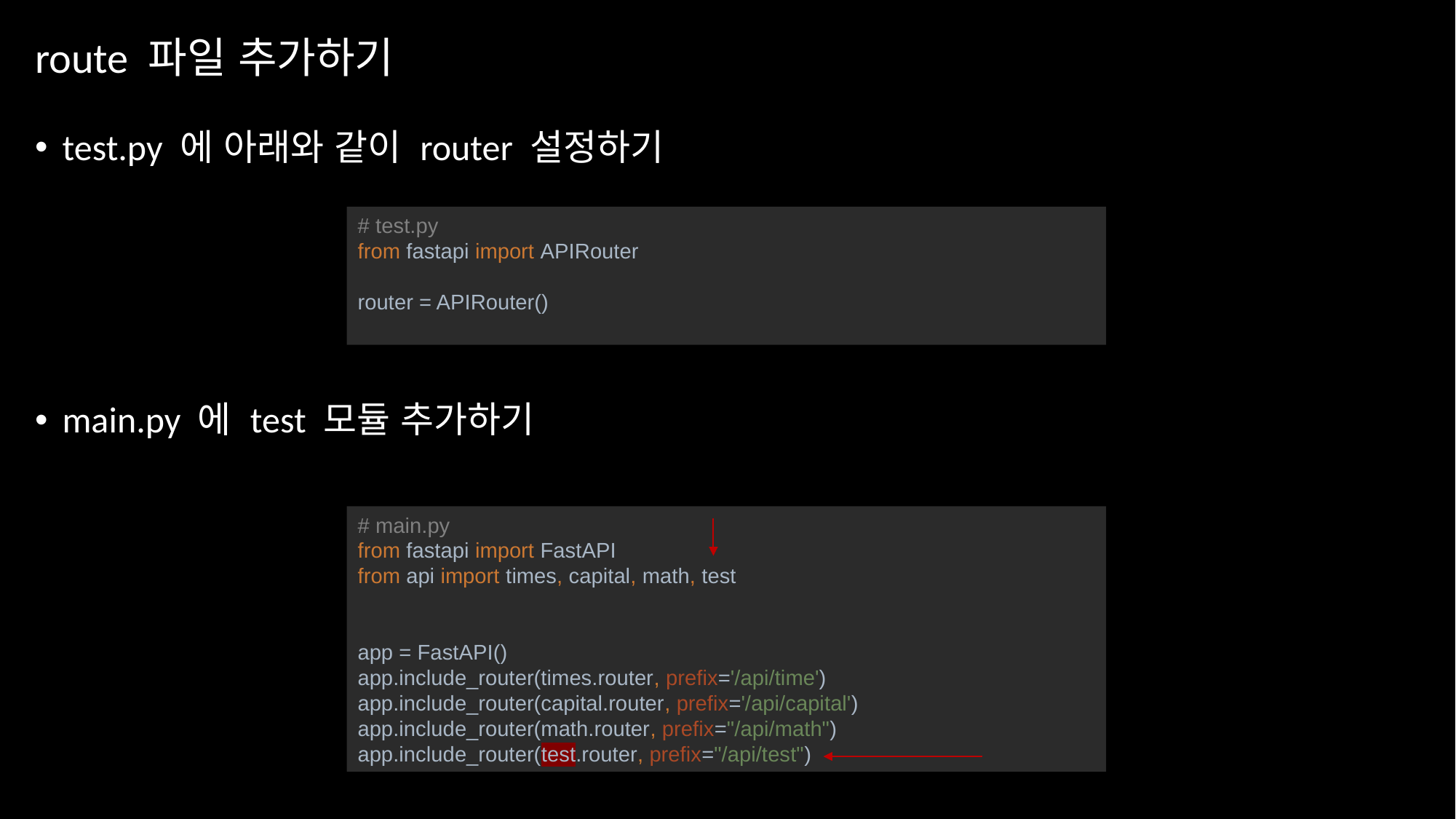

# route 파일 추가하기
test.py 에 아래와 같이 router 설정하기

main.py 에 test 모듈 추가하기
# test.py from fastapi import APIRouter router = APIRouter()

# main.py from fastapi import FastAPI from api import times, capital, math, test app = FastAPI() app.include_router(times.router, prefix='/api/time') app.include_router(capital.router, prefix='/api/capital') app.include_router(math.router, prefix="/api/math") app.include_router(test.router, prefix="/api/test")